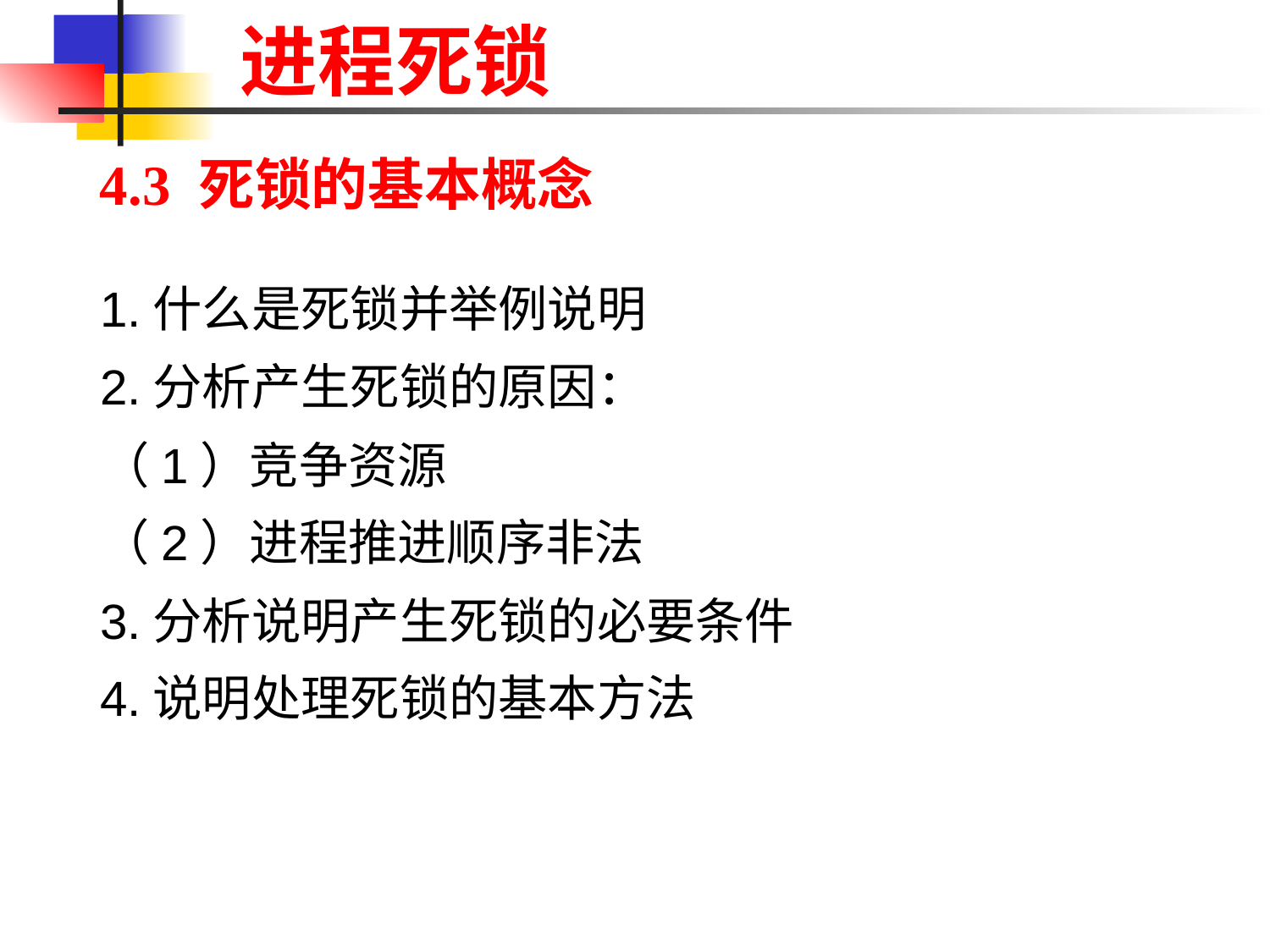

# 进程死锁
4.3 死锁的基本概念
1.什么是死锁并举例说明
2.分析产生死锁的原因：
（1）竞争资源
（2）进程推进顺序非法
3.分析说明产生死锁的必要条件
4.说明处理死锁的基本方法